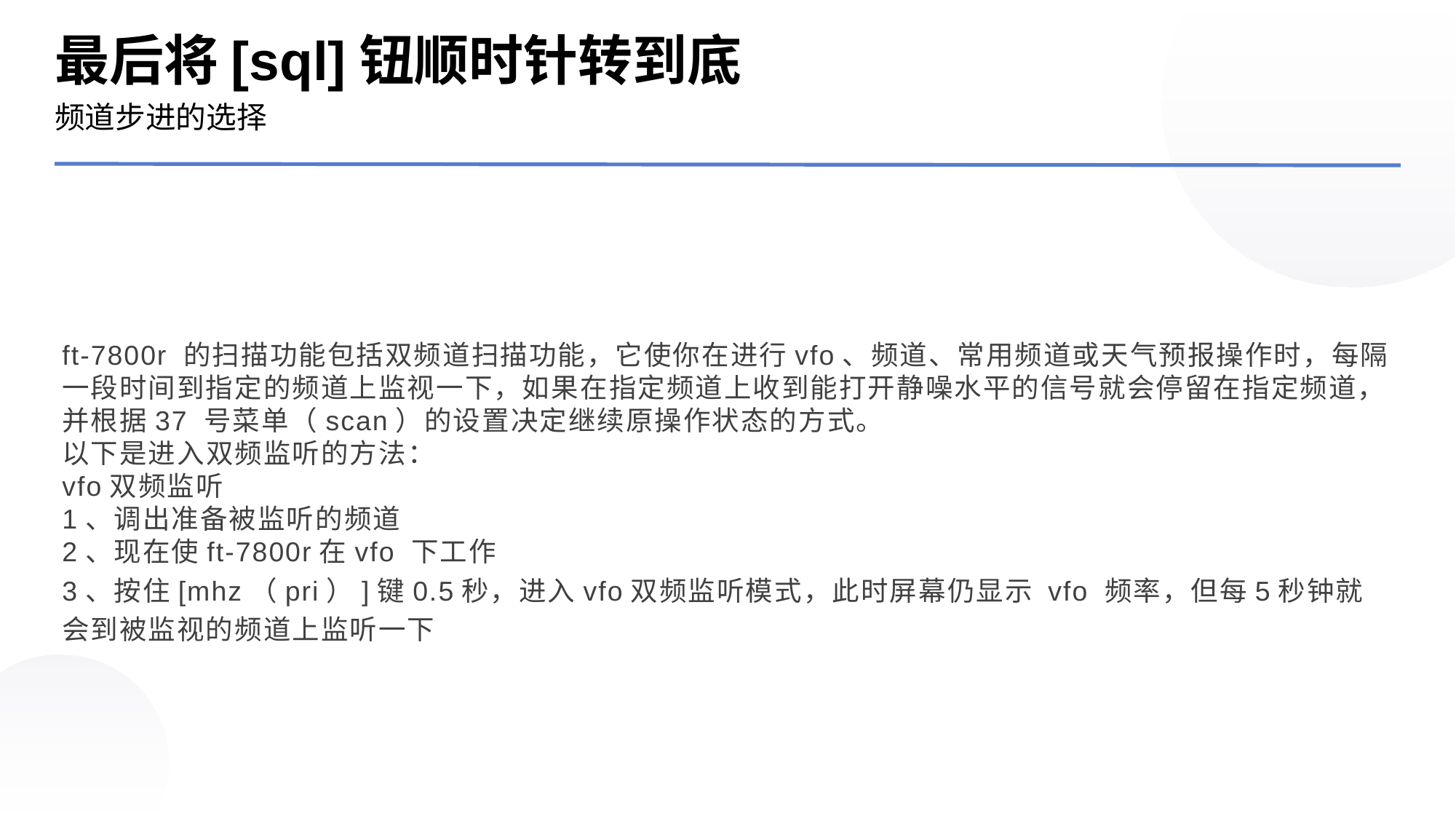

最后将[sql]钮顺时针转到底
频道步进的选择
ft-7800r 的扫描功能包括双频道扫描功能，它使你在进行vfo、频道、常用频道或天气预报操作时，每隔一段时间到指定的频道上监视一下，如果在指定频道上收到能打开静噪水平的信号就会停留在指定频道，并根据37 号菜单（scan）的设置决定继续原操作状态的方式。
以下是进入双频监听的方法：
vfo双频监听
1、调出准备被监听的频道
2、现在使ft-7800r在vfo 下工作
3、按住[mhz（pri）]键0.5秒，进入vfo双频监听模式，此时屏幕仍显示 vfo 频率，但每5秒钟就会到被监视的频道上监听一下